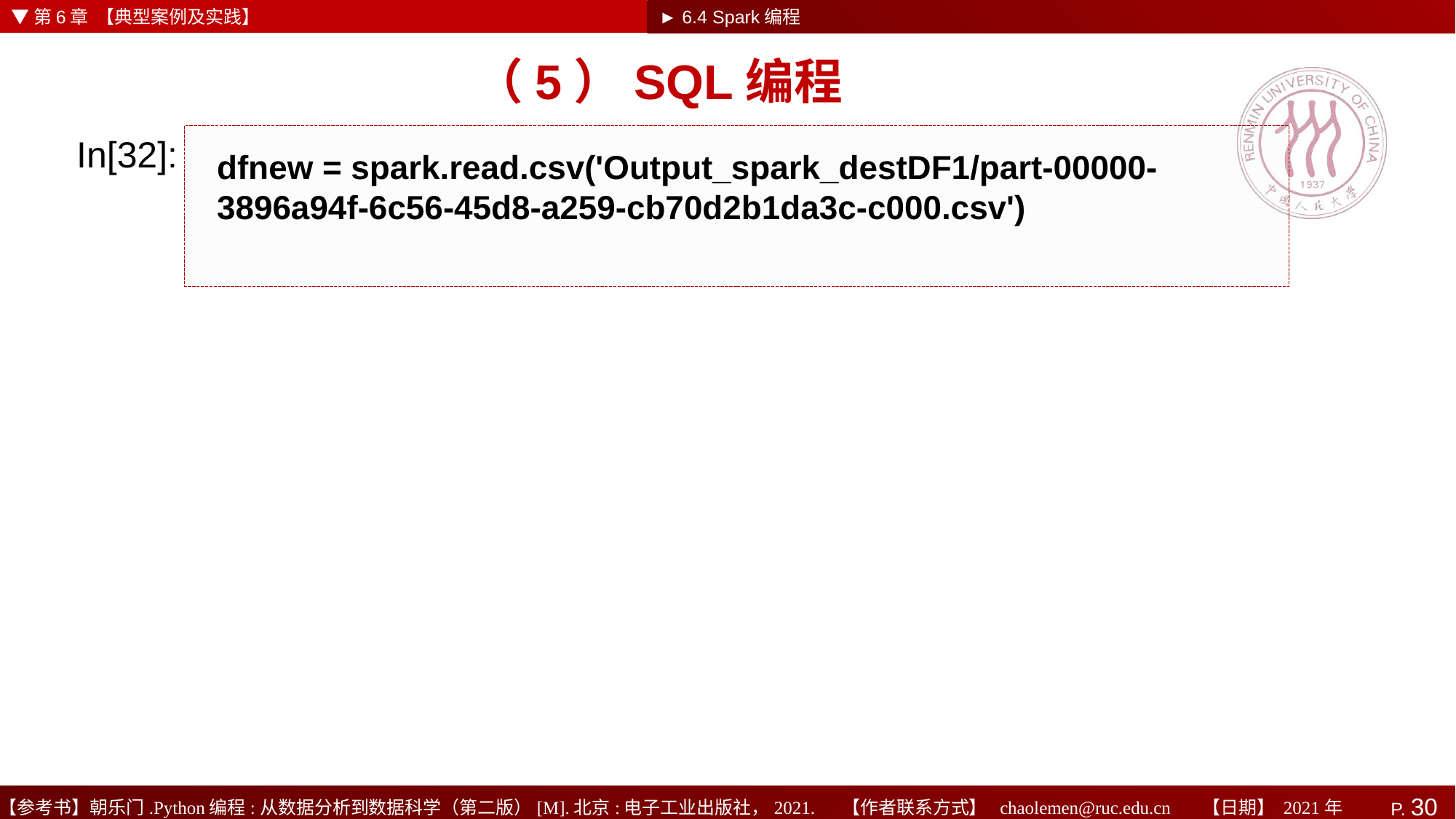

▼第6章  【典型案例及实践】
► 6.4 Spark编程
# （5）SQL编程
In[32]:
dfnew = spark.read.csv('Output_spark_destDF1/part-00000-3896a94f-6c56-45d8-a259-cb70d2b1da3c-c000.csv')